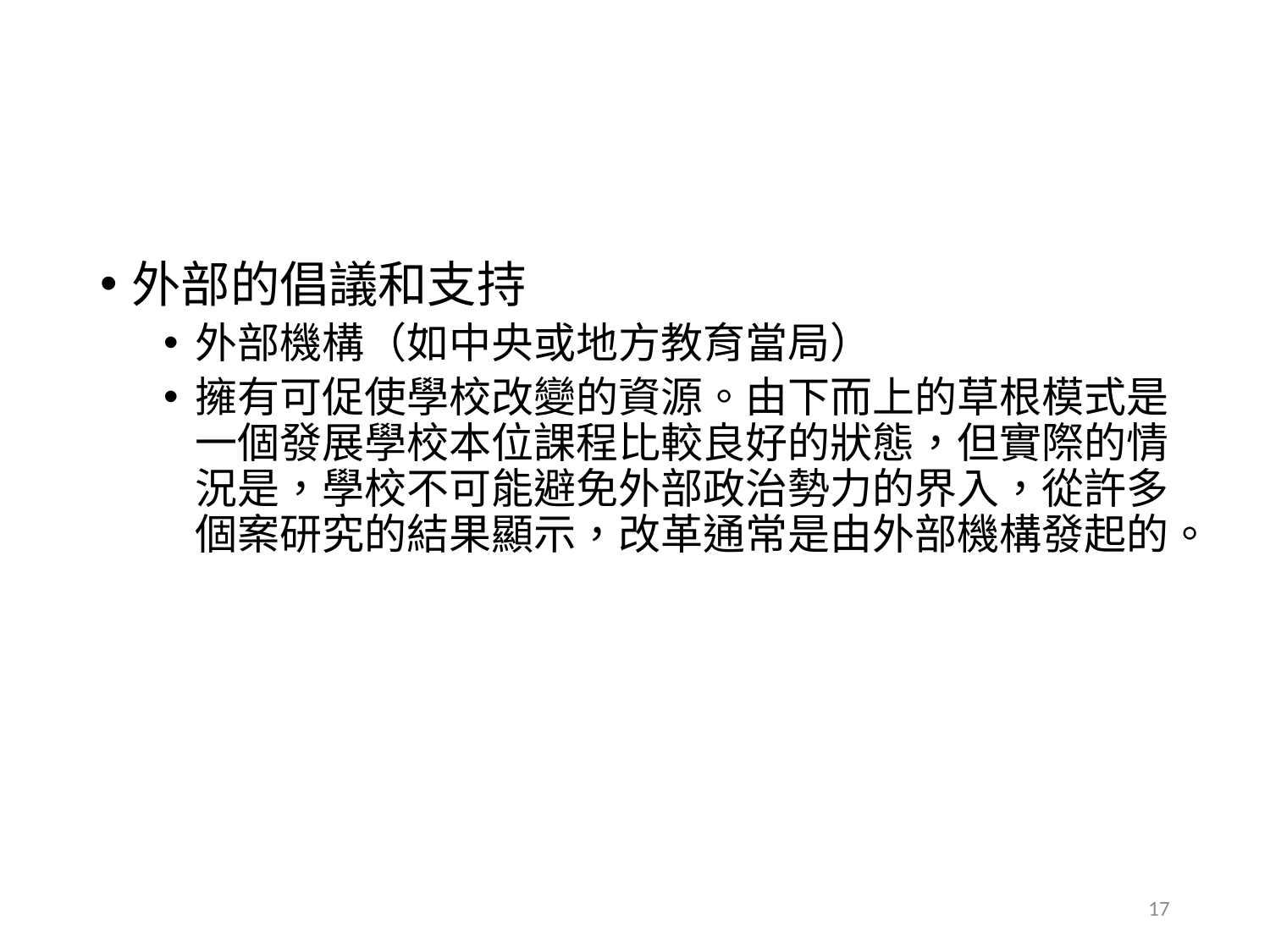

#
外部的倡議和支持
外部機構（如中央或地方教育當局）
擁有可促使學校改變的資源。由下而上的草根模式是一個發展學校本位課程比較良好的狀態，但實際的情況是，學校不可能避免外部政治勢力的界入，從許多個案研究的結果顯示，改革通常是由外部機構發起的。
17